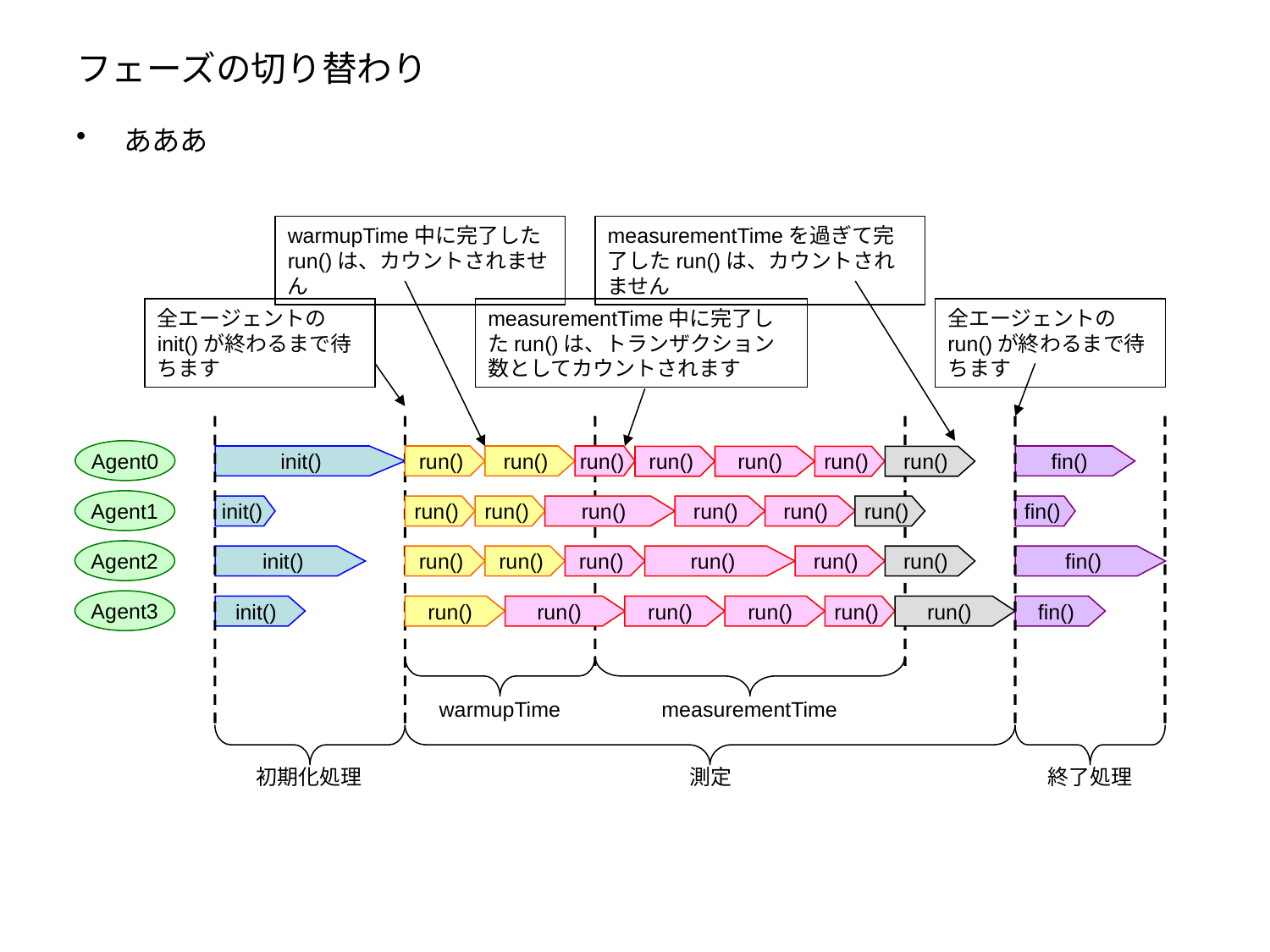

# フェーズの切り替わり
あああ
warmupTime中に完了したrun()は、カウントされません
measurementTimeを過ぎて完了したrun()は、カウントされません

全エージェントのinit()が終わるまで待ちます
measurementTime中に完了したrun()は、トランザクション数としてカウントされます
全エージェントのrun()が終わるまで待ちます

Agent0
init()
run()
run()
run()
fin()
run()
run()
run()
run()
Agent1
init()
run()
run()
run()
run()
run()
run()
fin()

Agent2
init()
run()
run()
run()
run()
run()
run()
fin()

Agent3
init()
run()
run()
run()
run()
run()
run()
fin()

warmupTime
measurementTime
初期化処理
測定
終了処理